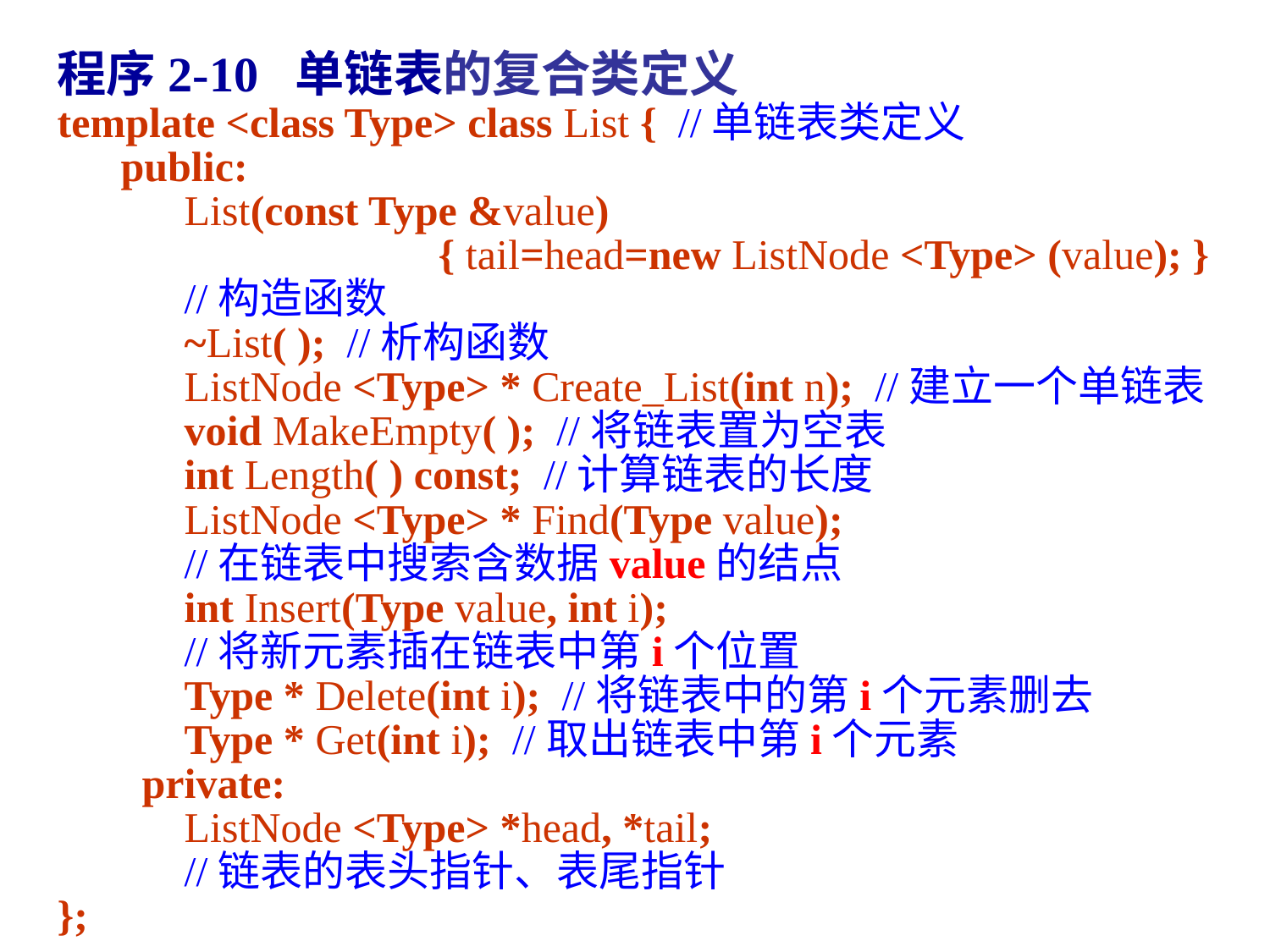

程序2-10  单链表的复合类定义
template <class Type> class List {  //单链表类定义
      public:
	List(const Type &value)
			{ tail=head=new ListNode <Type> (value); }
            //构造函数
	~List( );  //析构函数
	ListNode <Type> * Create_List(int n);  //建立一个单链表
	void MakeEmpty( );  //将链表置为空表
	int Length( ) const;  //计算链表的长度
	ListNode <Type> * Find(Type value);
            //在链表中搜索含数据value的结点
	int Insert(Type value, int i);
            //将新元素插在链表中第i个位置
	Type * Delete(int i);  //将链表中的第i个元素删去
	Type * Get(int i);  //取出链表中第i个元素
        private:
	ListNode <Type> *head, *tail;
            //链表的表头指针、表尾指针
};
87